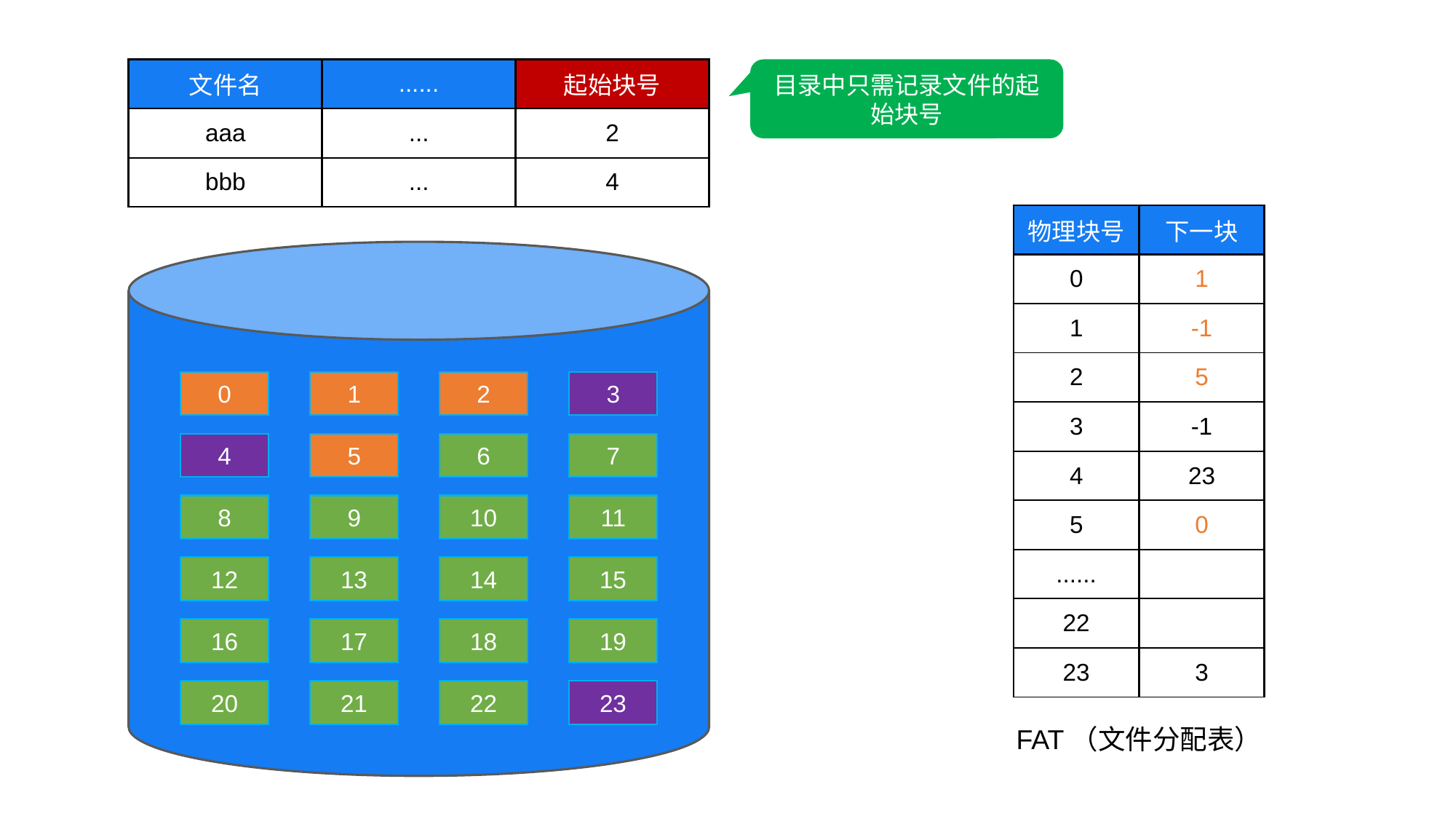

| 文件名 | ...... | 起始块号 |
| --- | --- | --- |
| aaa | ... | 2 |
| bbb | ... | 4 |
目录中只需记录文件的起始块号
| 物理块号 | 下一块 |
| --- | --- |
| 0 | 1 |
| 1 | -1 |
| 2 | 5 |
| 3 | -1 |
| 4 | 23 |
| 5 | 0 |
| ...... |  |
| 22 |  |
| 23 | 3 |

0
1
2
3
4
5
6
7
8
9
10
11
12
13
14
15
16
17
18
19
20
21
22
23
FAT（文件分配表）